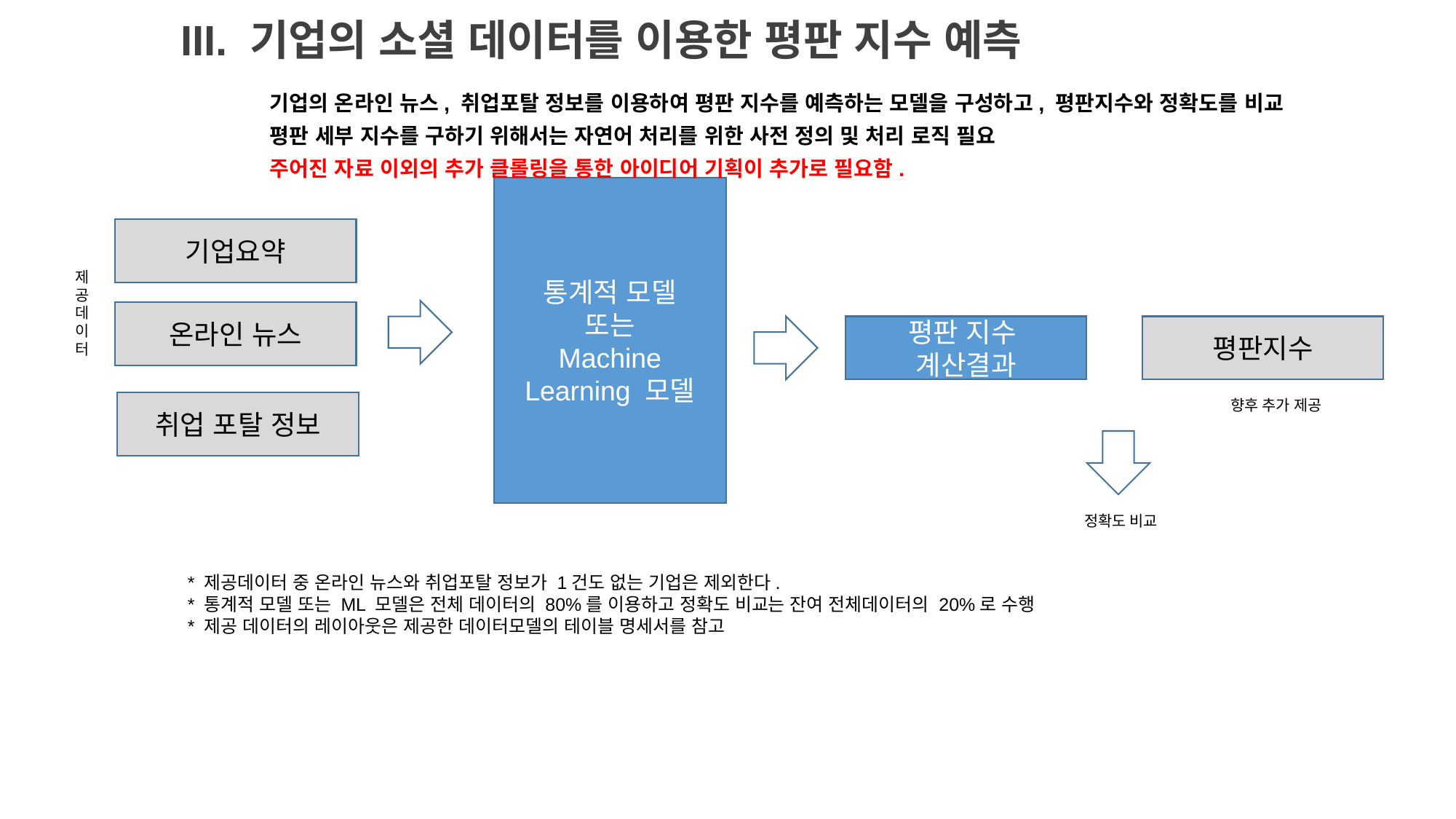

III. 기업의 소셜 데이터를 이용한 평판 지수 예측
기업의 온라인 뉴스, 취업포탈 정보를 이용하여 평판 지수를 예측하는 모델을 구성하고, 평판지수와 정확도를 비교
평판 세부 지수를 구하기 위해서는 자연어 처리를 위한 사전 정의 및 처리 로직 필요
주어진 자료 이외의 추가 클롤링을 통한 아이디어 기획이 추가로 필요함.
통계적 모델
또는
Machine Learning 모델
기업요약
제
공
데
이
터

온라인 뉴스
평판 지수
계산결과

평판지수
향후 추가 제공
취업 포탈 정보

정확도 비교
* 제공데이터 중 온라인 뉴스와 취업포탈 정보가 1건도 없는 기업은 제외한다.
* 통계적 모델 또는 ML 모델은 전체 데이터의 80%를 이용하고 정확도 비교는 잔여 전체데이터의 20%로 수행
* 제공 데이터의 레이아웃은 제공한 데이터모델의 테이블 명세서를 참고